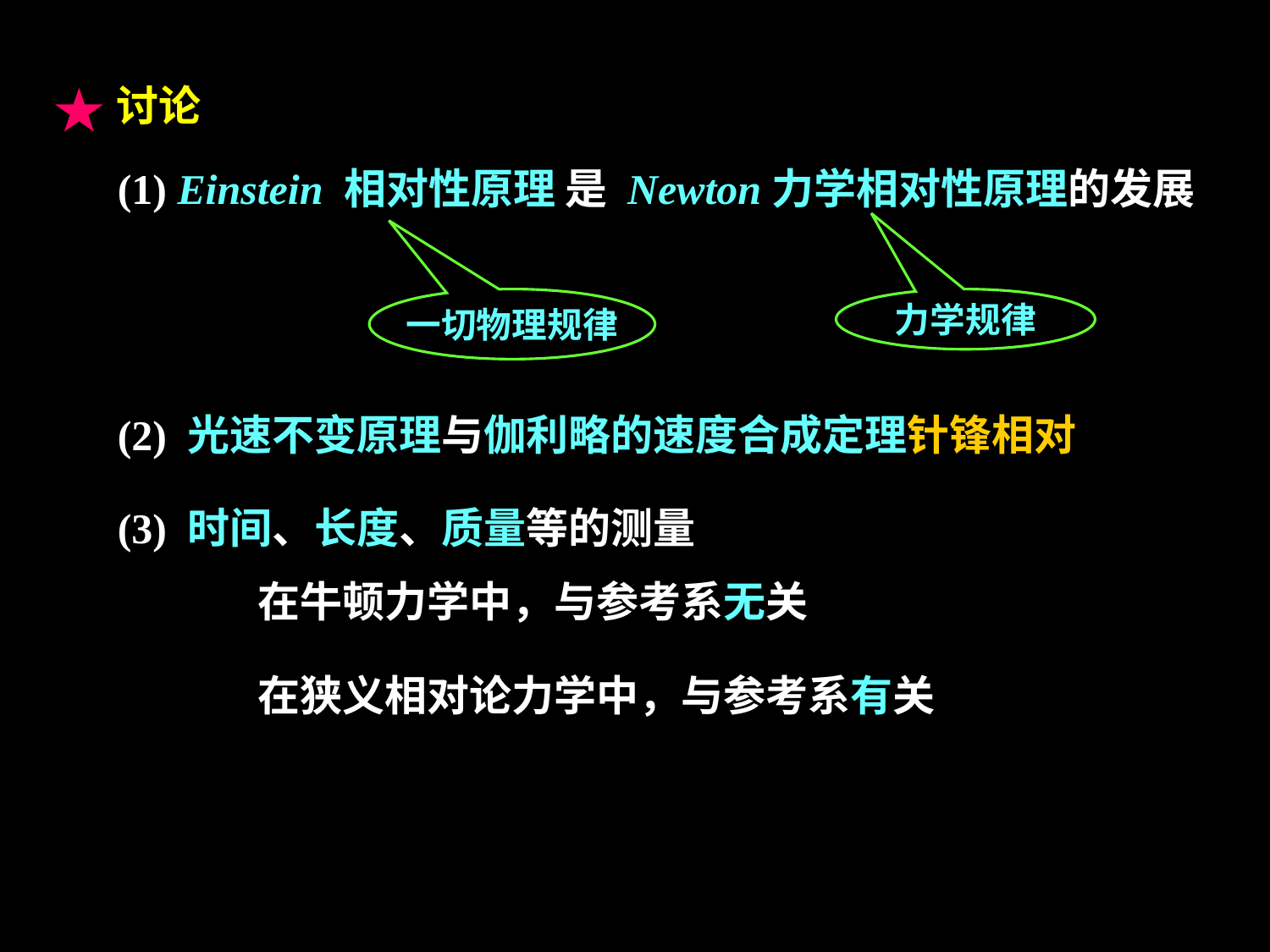

讨论

(1) Einstein 相对性原理 是 Newton力学相对性原理的发展
一切物理规律
力学规律
(2) 光速不变原理与伽利略的速度合成定理针锋相对
(3) 时间、长度、质量等的测量
在牛顿力学中，与参考系无关
在狭义相对论力学中，与参考系有关